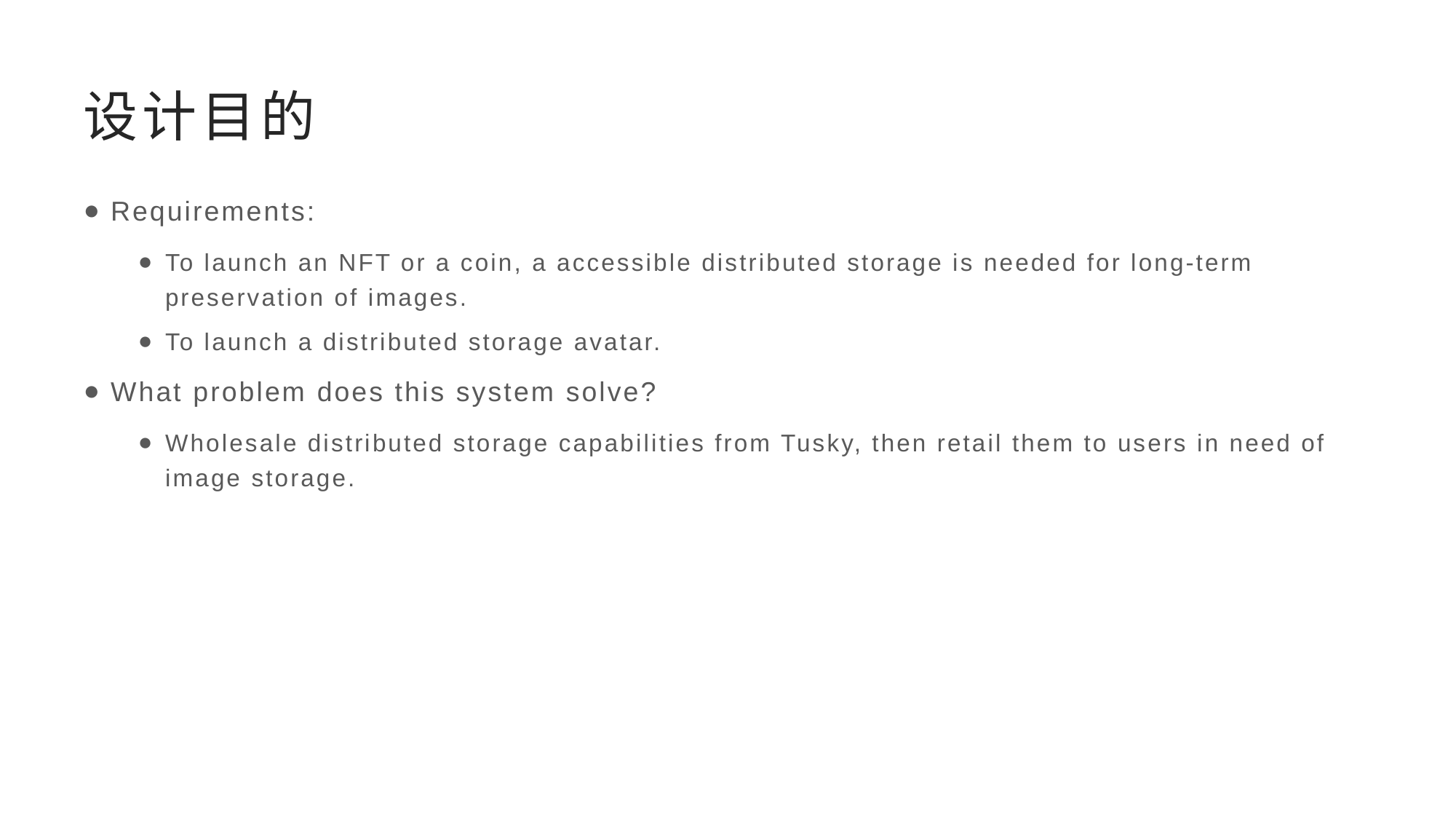

# 设计目的
Requirements:
To launch an NFT or a coin, a accessible distributed storage is needed for long-term preservation of images.
To launch a distributed storage avatar.
What problem does this system solve?
Wholesale distributed storage capabilities from Tusky, then retail them to users in need of image storage.